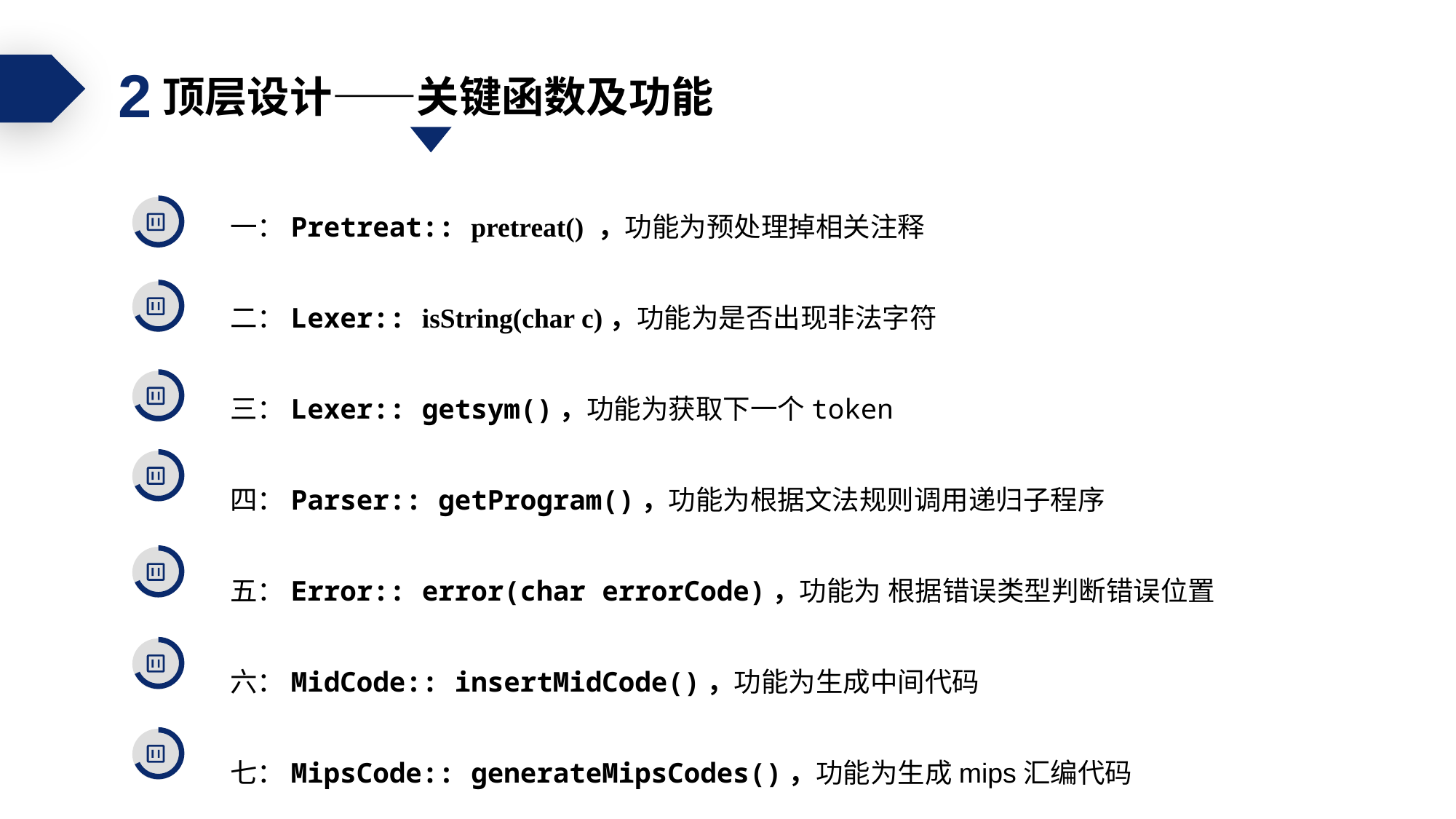

2
顶层设计——关键函数及功能

一：Pretreat:: pretreat() ，功能为预处理掉相关注释
二：Lexer:: isString(char c)，功能为是否出现非法字符
三：Lexer:: getsym()，功能为获取下一个token
四：Parser:: getProgram()，功能为根据文法规则调用递归子程序
五：Error:: error(char errorCode)，功能为 根据错误类型判断错误位置
六：MidCode:: insertMidCode()，功能为生成中间代码
七：MipsCode:: generateMipsCodes()，功能为生成mips汇编代码